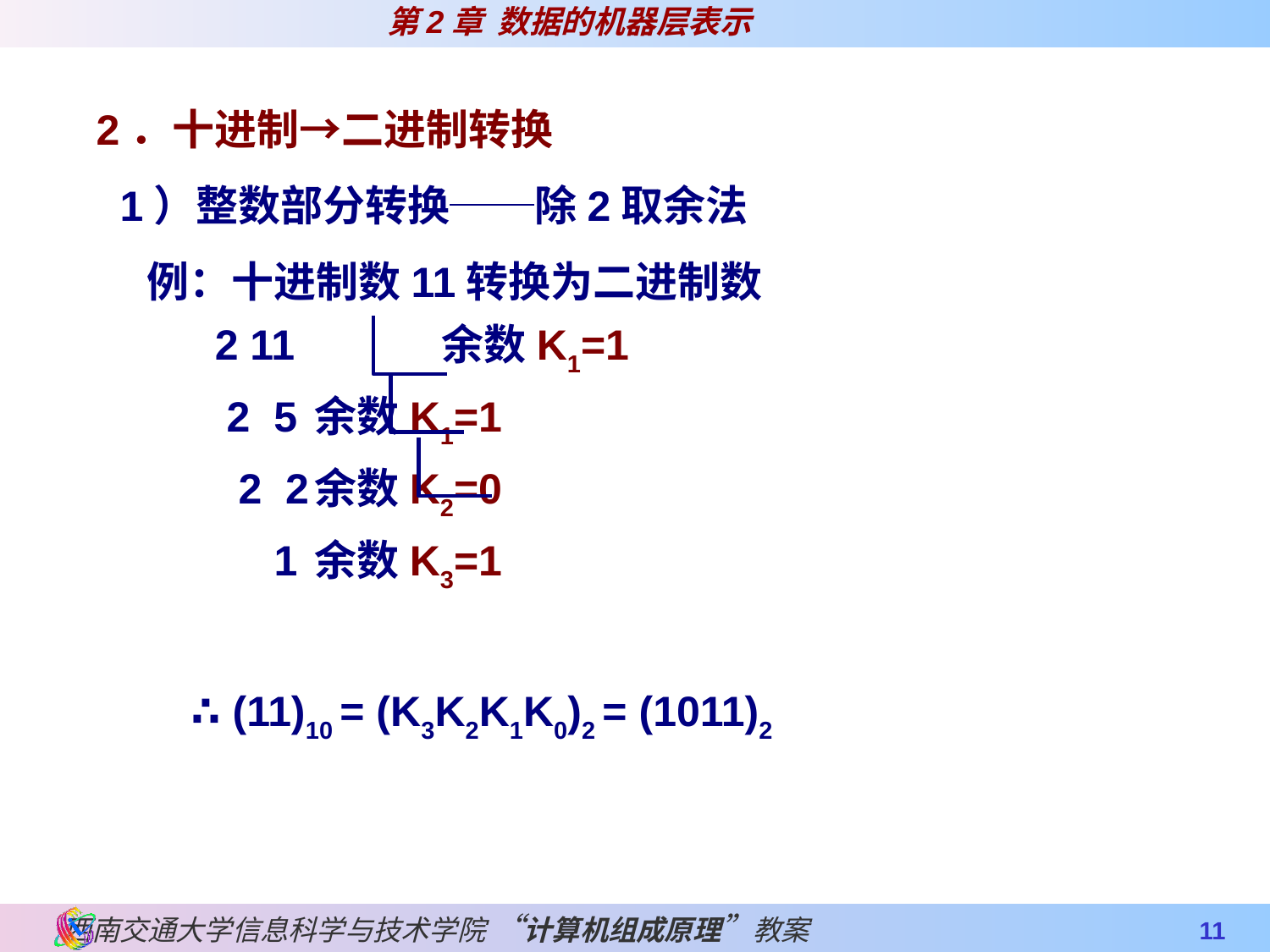

2．十进制→二进制转换
     1）整数部分转换──除2取余法
        例：十进制数11转换为二进制数
             2 11		余数K1=1
              2  5	余数K1=1
               2  2	余数K2=0
                  1	余数K3=1

           ∴ (11)10 = (K3K2K1K0)2 = (1011)2